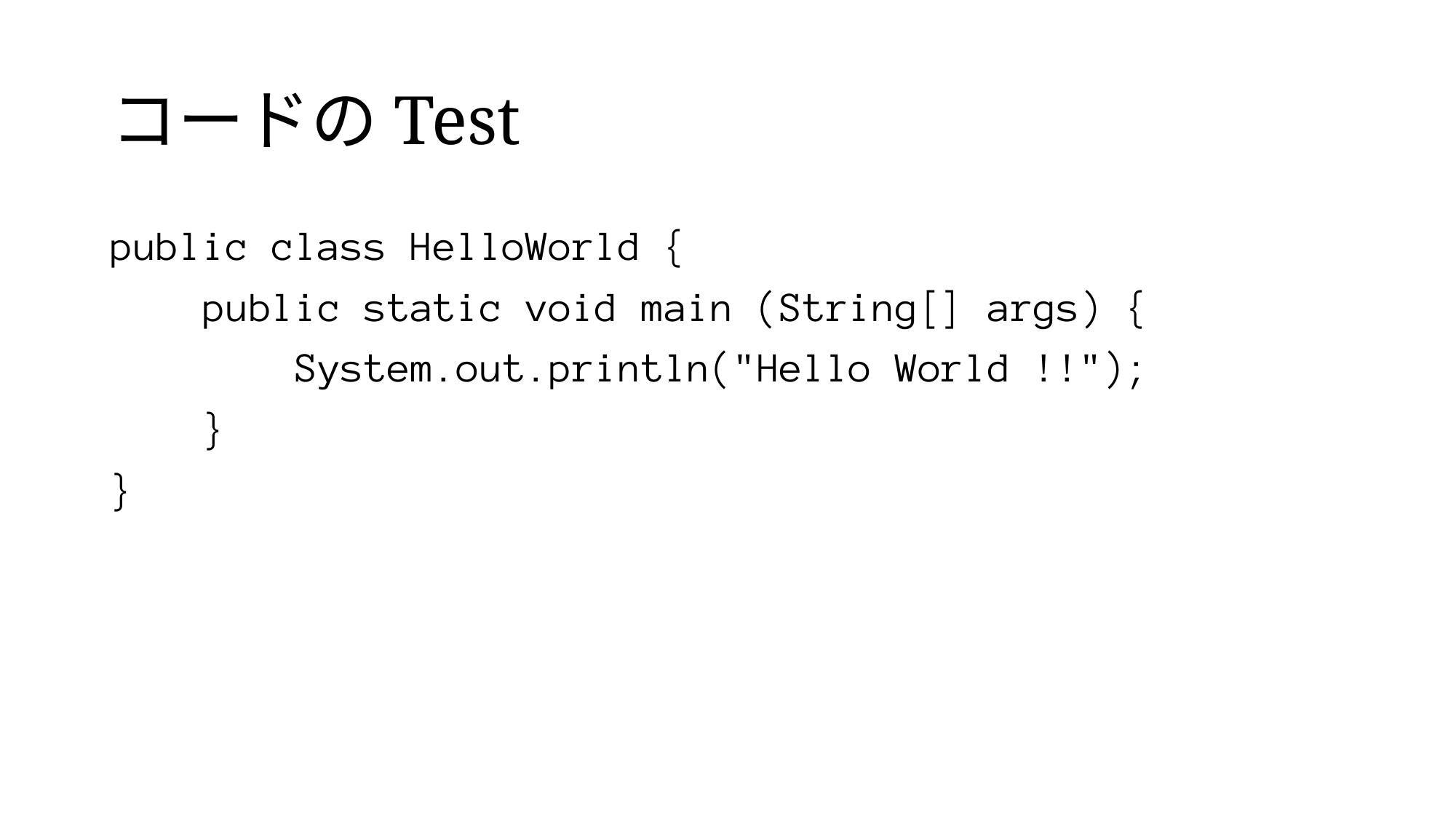

# コードのTest
public class HelloWorld {
    public static void main (String[] args) {
        System.out.println("Hello World !!");
    }
}